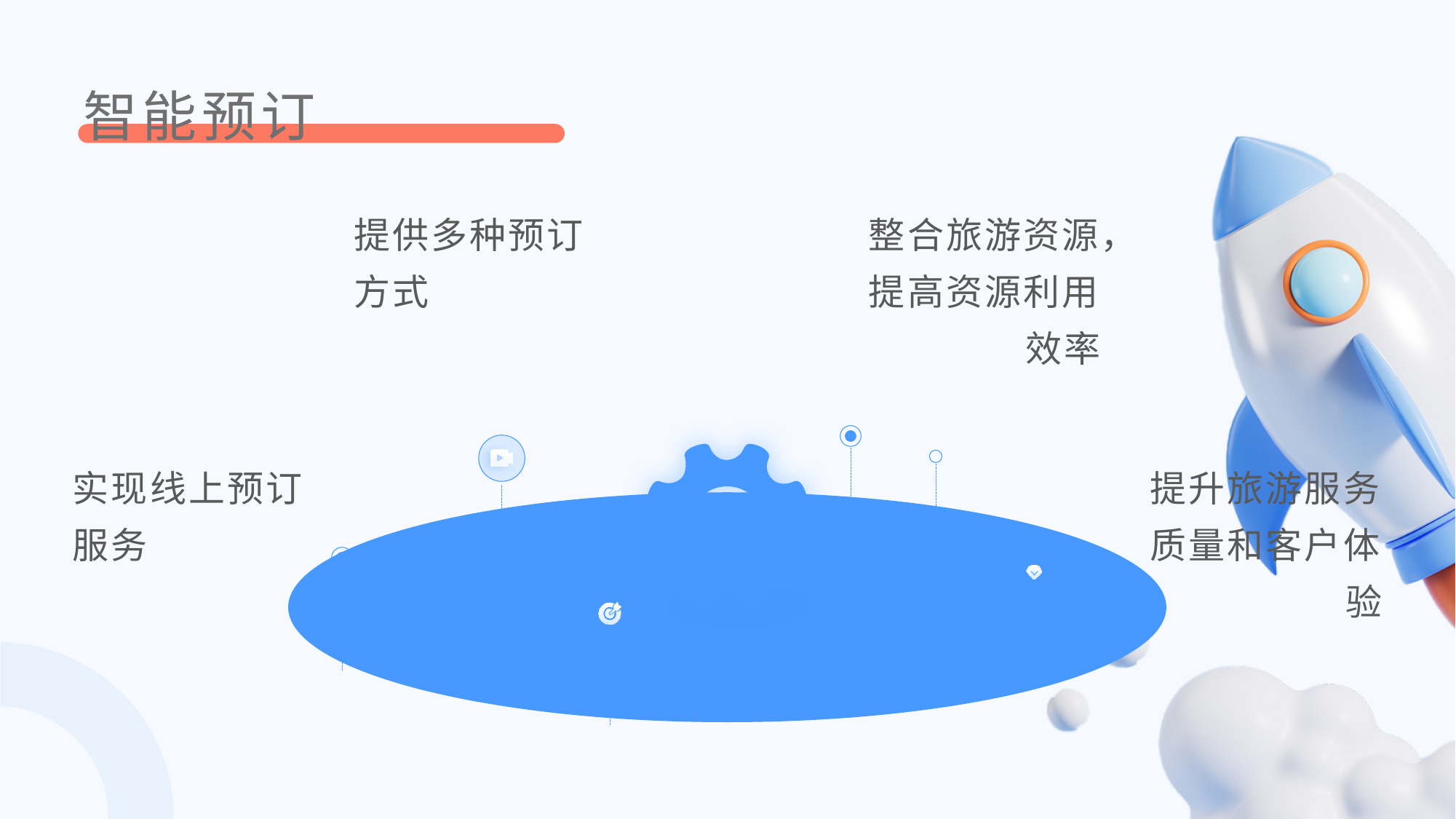

智能预订
提供多种预订方式
整合旅游资源，提高资源利用效率

实现线上预订服务
提升旅游服务质量和客户体验